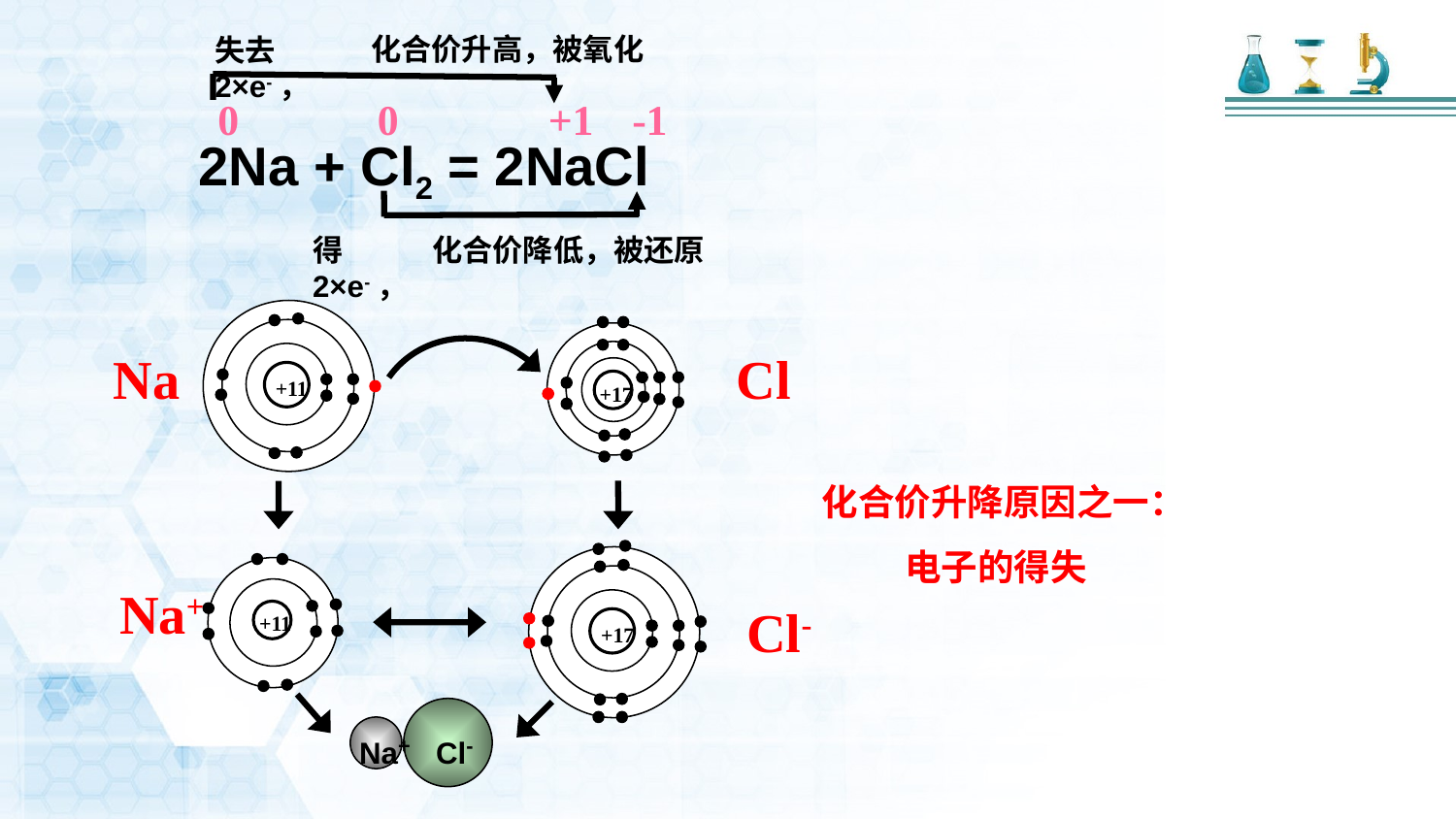

化合价升高，被氧化
失去2×e-，

0
0
+1
-1
   2Na + Cl2 = 2NaCl

得2×e-，
化合价降低，被还原

+11

+17

Na
Cl

化合价升降原因之一：
         电子的得失

+17

+11

Na+
Cl-

Na+   Cl-